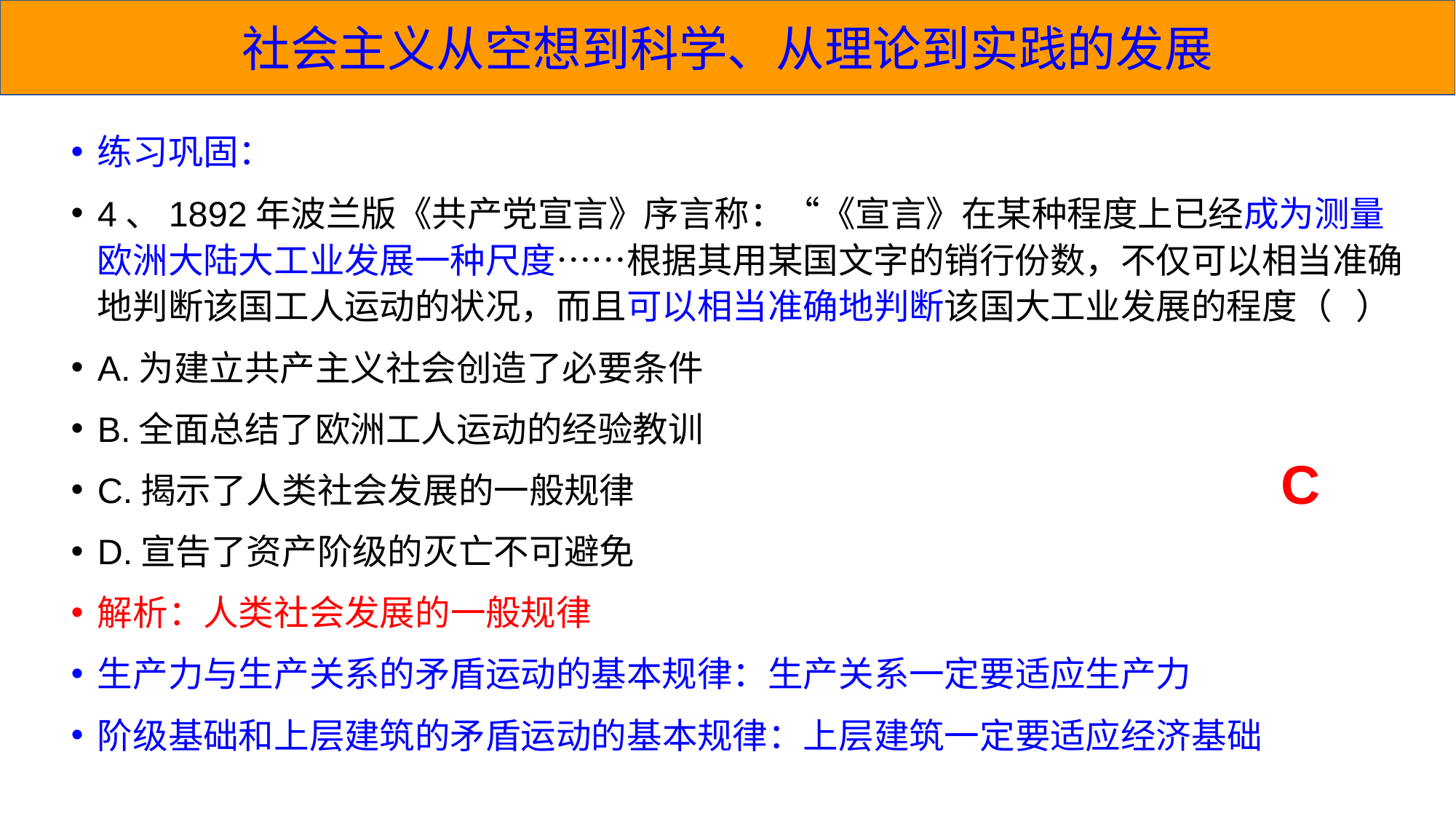

社会主义从空想到科学、从理论到实践的发展
练习巩固：
4、1892年波兰版《共产党宣言》序言称：“《宣言》在某种程度上已经成为测量欧洲大陆大工业发展一种尺度……根据其用某国文字的销行份数，不仅可以相当准确地判断该国工人运动的状况，而且可以相当准确地判断该国大工业发展的程度（   ）
A.为建立共产主义社会创造了必要条件
B.全面总结了欧洲工人运动的经验教训
C.揭示了人类社会发展的一般规律
D.宣告了资产阶级的灭亡不可避免
解析：人类社会发展的一般规律
生产力与生产关系的矛盾运动的基本规律：生产关系一定要适应生产力
阶级基础和上层建筑的矛盾运动的基本规律：上层建筑一定要适应经济基础
C